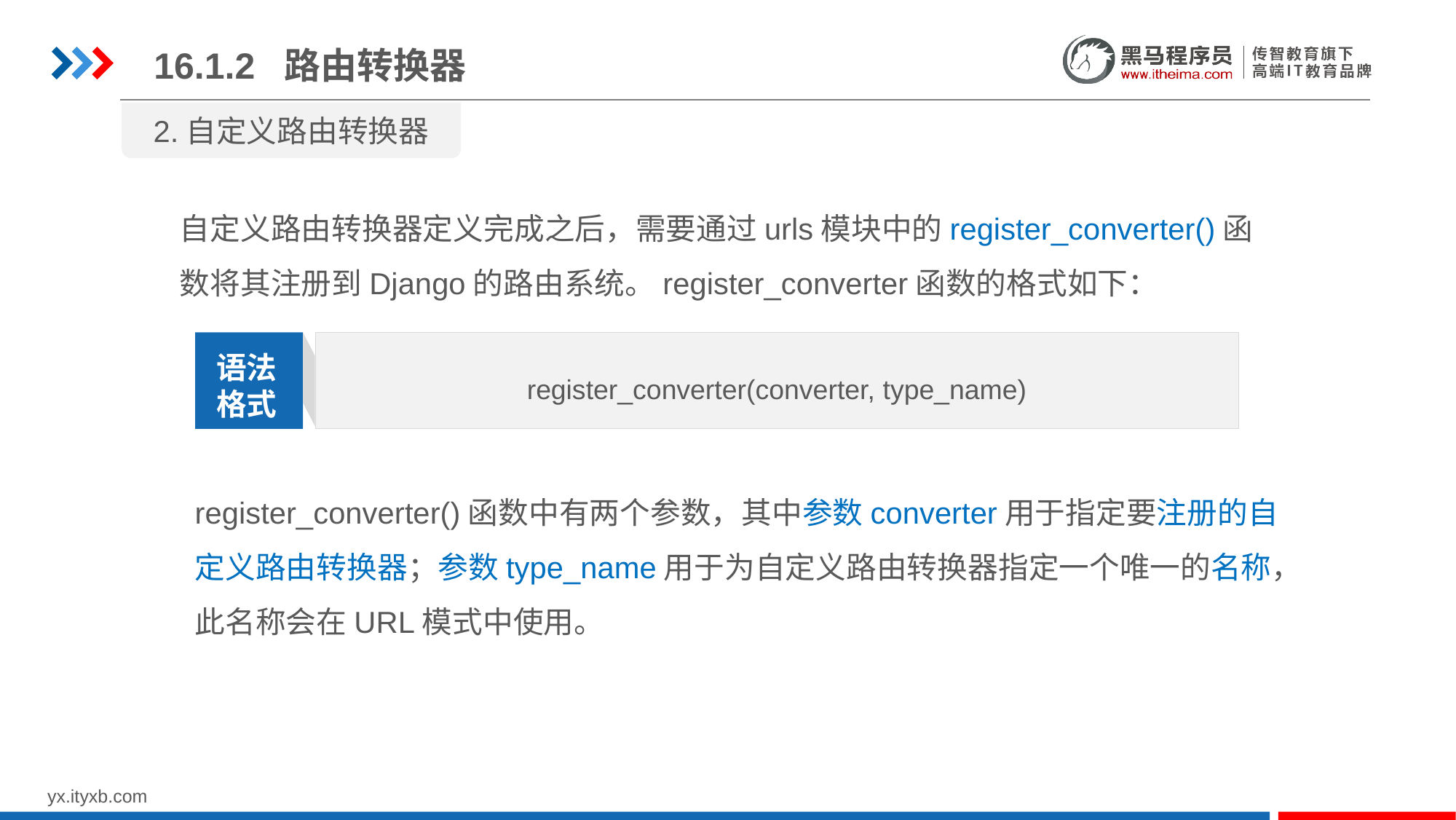

16.1.2  路由转换器

2.自定义路由转换器
自定义路由转换器定义完成之后，需要通过urls模块中的register_converter()函数将其注册到Django的路由系统。register_converter函数的格式如下：

register_converter(converter, type_name)

语法
格式
register_converter()函数中有两个参数，其中参数converter用于指定要注册的自定义路由转换器；参数type_name用于为自定义路由转换器指定一个唯一的名称，此名称会在URL模式中使用。